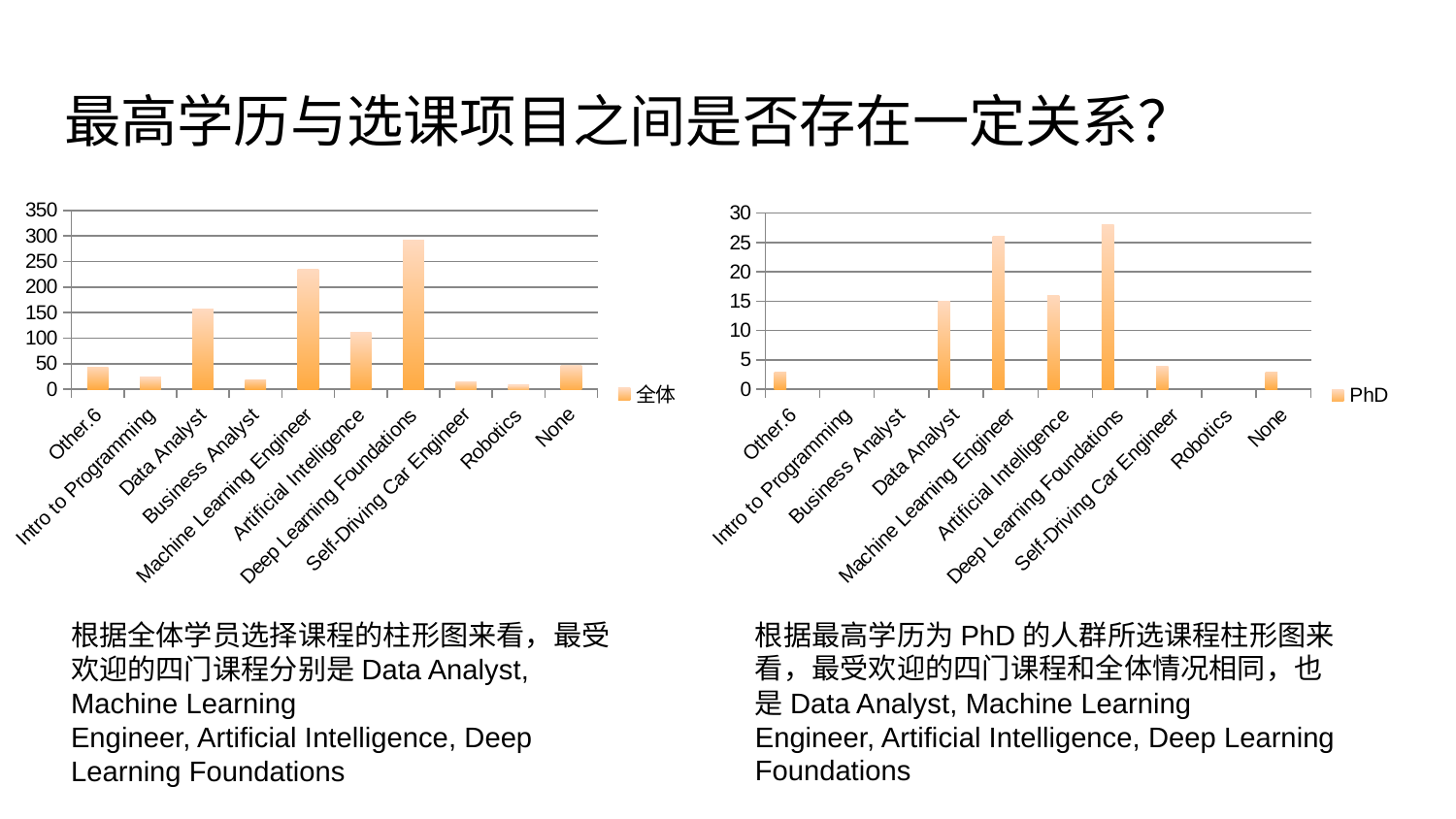

# 最高学历与选课项目之间是否存在一定关系？

### Chart

| Category | 全体 |
|---|---|
| Other.6 | 43.0 |
| Intro to Programming | 23.0 |
| Data Analyst | 157.0 |
| Business Analyst | 19.0 |
| Machine Learning Engineer | 235.0 |
| Artificial Intelligence | 111.0 |
| Deep Learning Foundations | 291.0 |
| Self-Driving Car Engineer | 15.0 |
| Robotics | 8.0 |
| None | 46.0 |

### Chart

| Category | PhD |  |  |
|---|---|---|---|
| Other.6 | 3.0 | None | None |
| Intro to Programming | None | None | None |
| Business Analyst | None | None | None |
| Data Analyst | 15.0 | None | None |
| Machine Learning Engineer | 26.0 | None | None |
| Artificial Intelligence | 16.0 | None | None |
| Deep Learning Foundations | 28.0 | None | None |
| Self-Driving Car Engineer | 4.0 | None | None |
| Robotics | None | None | None |
| None | 3.0 | None | None |
根据最高学历为PhD的人群所选课程柱形图来看，最受欢迎的四门课程和全体情况相同，也是Data Analyst, Machine Learning
Engineer, Artificial Intelligence, Deep Learning Foundations
根据全体学员选择课程的柱形图来看，最受欢迎的四门课程分别是Data Analyst, Machine Learning
Engineer, Artificial Intelligence, Deep Learning Foundations